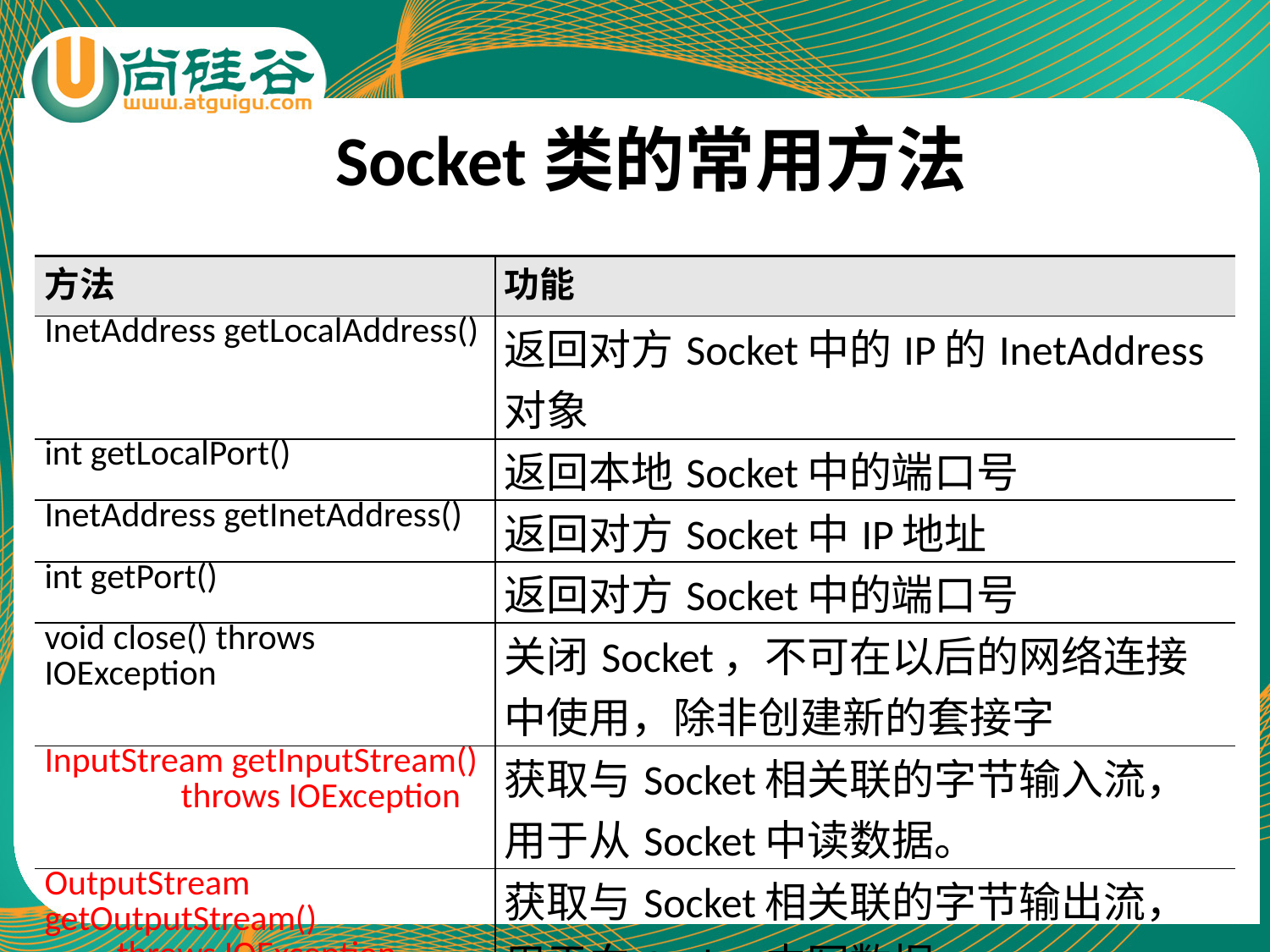

Socket类的常用方法
| 方法 | 功能 |
| --- | --- |
| InetAddress getLocalAddress() | 返回对方Socket中的IP的InetAddress对象 |
| int getLocalPort() | 返回本地Socket中的端口号 |
| InetAddress getInetAddress() | 返回对方Socket中IP地址 |
| int getPort() | 返回对方Socket中的端口号 |
| void close() throws IOException | 关闭Socket，不可在以后的网络连接中使用，除非创建新的套接字 |
| InputStream getInputStream() throws IOException | 获取与Socket相关联的字节输入流，用于从Socket中读数据。 |
| OutputStream getOutputStream() throws IOException | 获取与Socket相关联的字节输出流，用于向Socket中写数据。 |